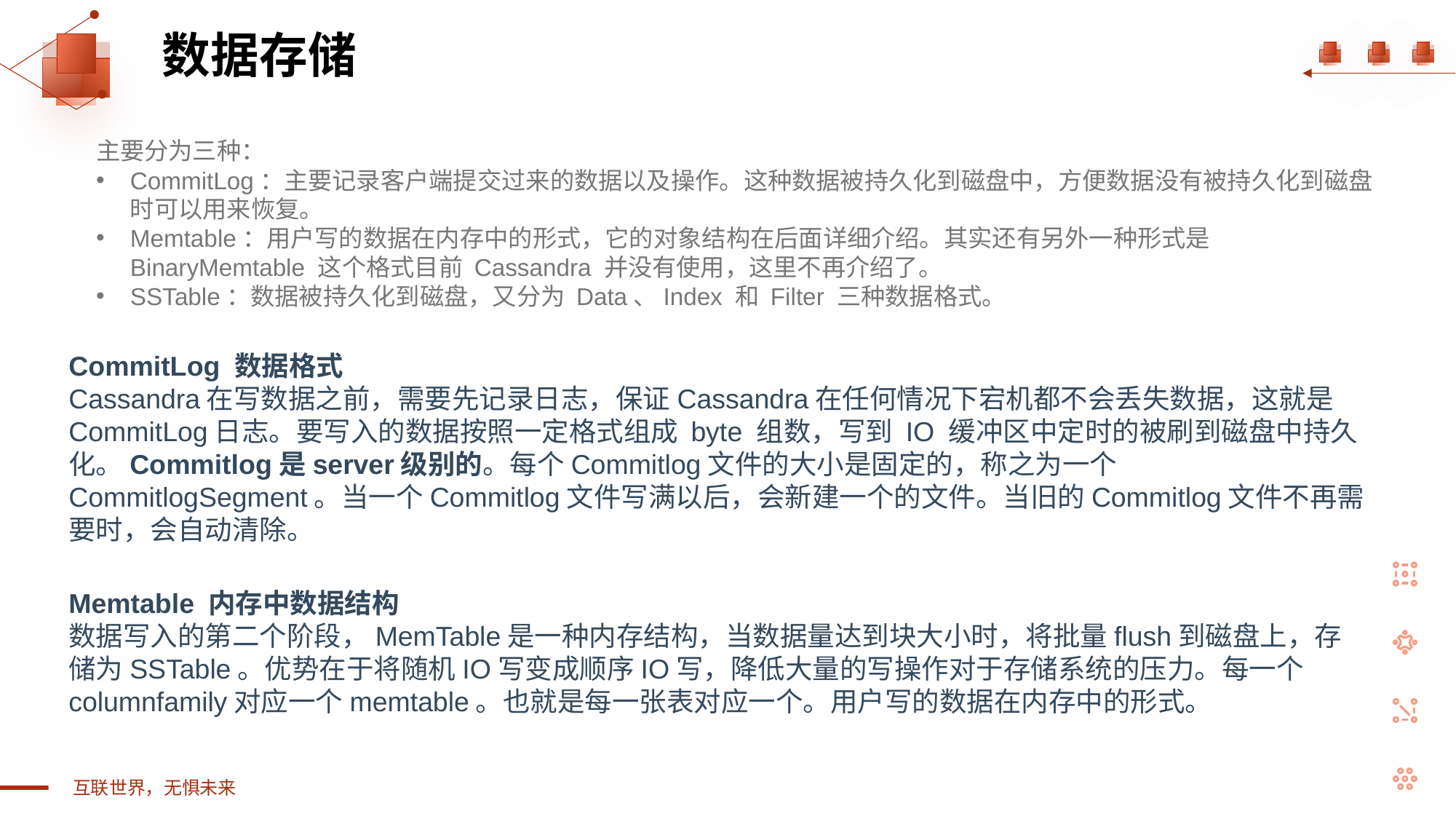

数据存储
主要分为三种：
CommitLog：主要记录客户端提交过来的数据以及操作。这种数据被持久化到磁盘中，方便数据没有被持久化到磁盘时可以用来恢复。
Memtable：用户写的数据在内存中的形式，它的对象结构在后面详细介绍。其实还有另外一种形式是BinaryMemtable 这个格式目前 Cassandra 并没有使用，这里不再介绍了。
SSTable：数据被持久化到磁盘，又分为 Data、Index 和 Filter 三种数据格式。
CommitLog 数据格式
Cassandra在写数据之前，需要先记录日志，保证Cassandra在任何情况下宕机都不会丢失数据，这就是CommitLog日志。要写入的数据按照一定格式组成 byte 组数，写到 IO 缓冲区中定时的被刷到磁盘中持久化。Commitlog是server级别的。每个Commitlog文件的大小是固定的，称之为一个CommitlogSegment。当一个Commitlog文件写满以后，会新建一个的文件。当旧的Commitlog文件不再需要时，会自动清除。
Memtable 内存中数据结构
数据写入的第二个阶段，MemTable是一种内存结构，当数据量达到块大小时，将批量flush到磁盘上，存储为SSTable。优势在于将随机IO写变成顺序IO写，降低大量的写操作对于存储系统的压力。每一个columnfamily对应一个memtable。也就是每一张表对应一个。用户写的数据在内存中的形式。